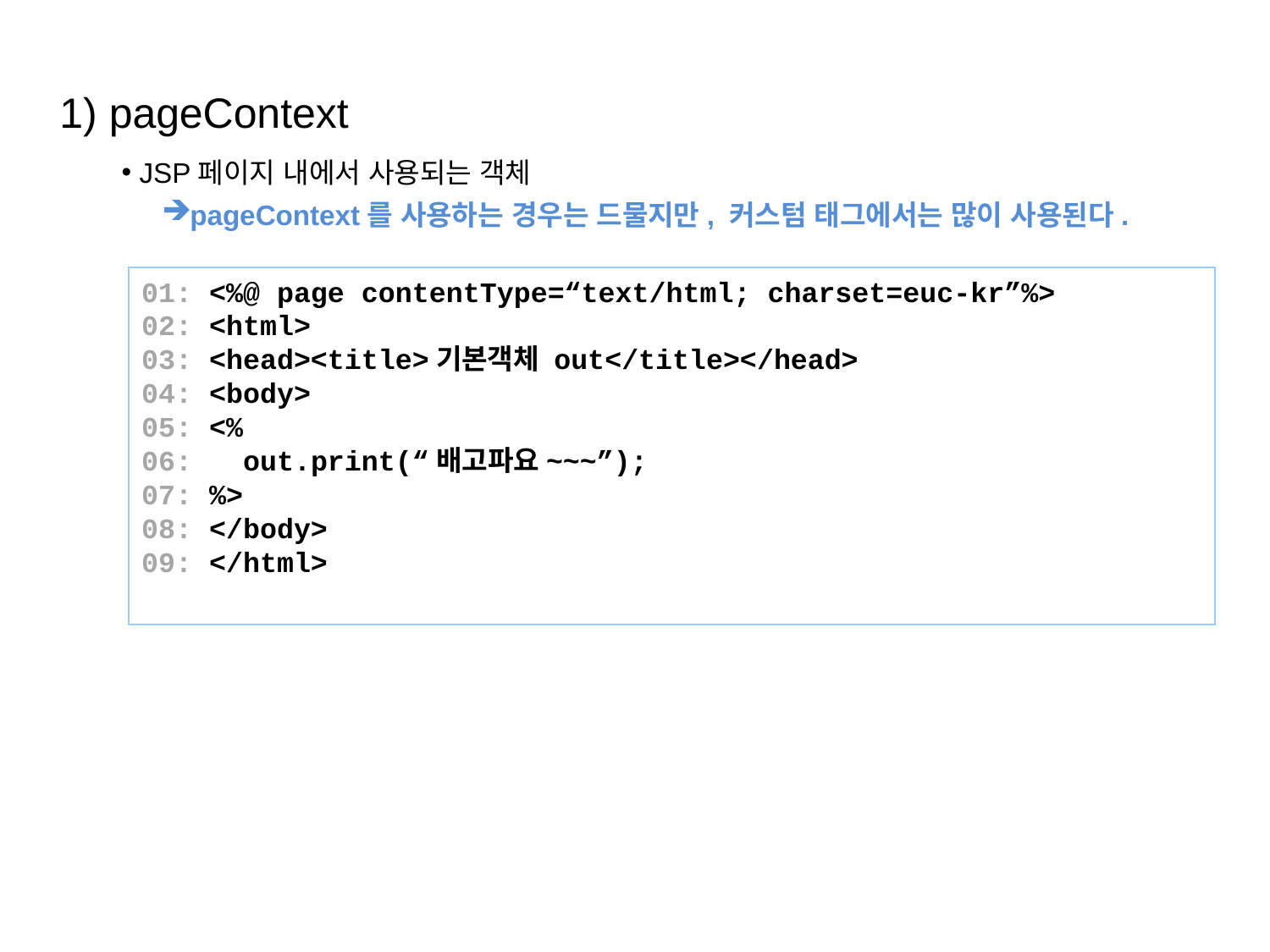

1) pageContext
 JSP페이지 내에서 사용되는 객체
pageContext를 사용하는 경우는 드물지만, 커스텀 태그에서는 많이 사용된다.
01: <%@ page contentType=“text/html; charset=euc-kr”%>
02: <html>
03: <head><title>기본객체 out</title></head>
04: <body>
05: <%
06:   out.print(“배고파요~~~”);
07: %>
08: </body>
09: </html>